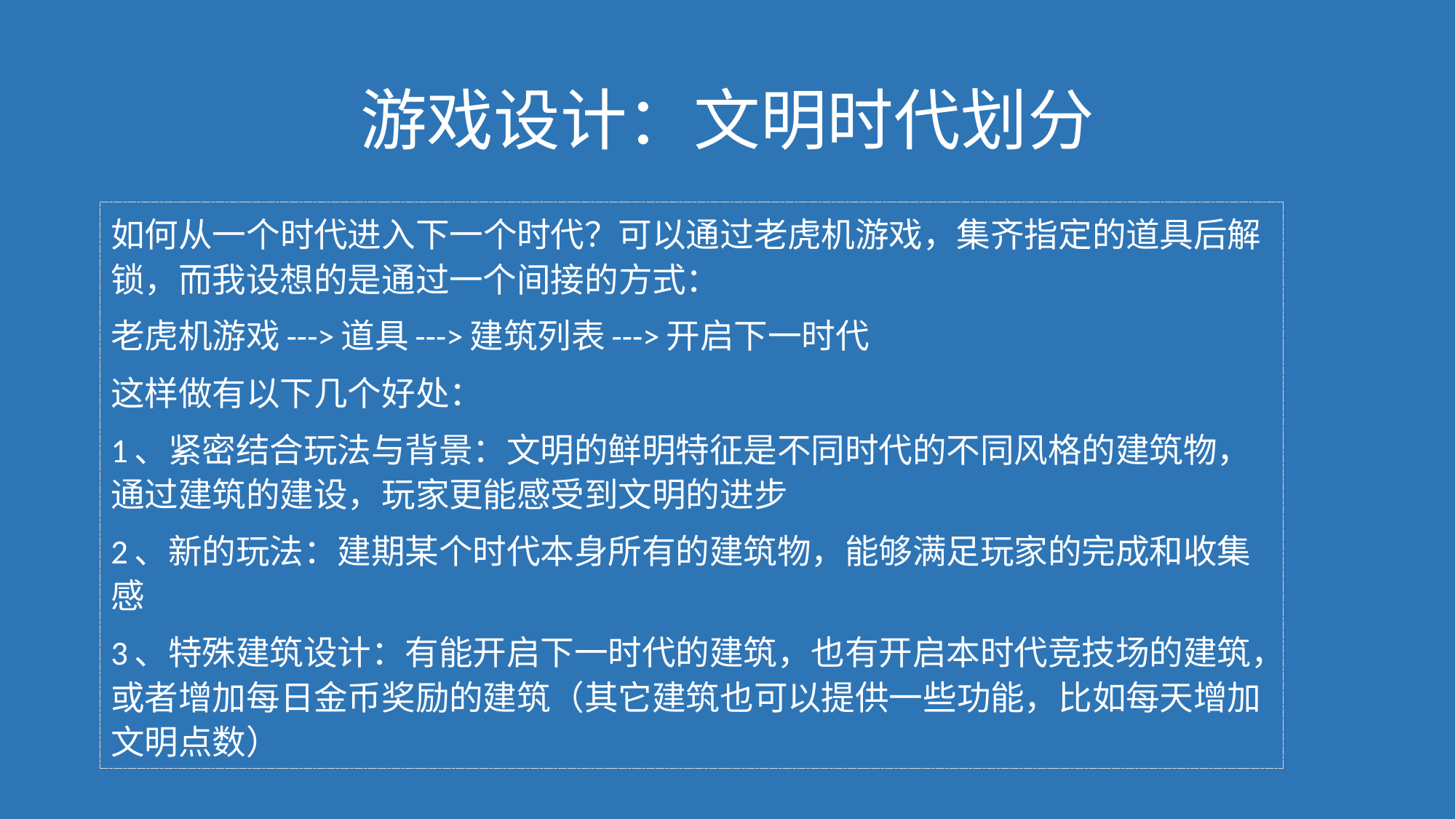

游戏设计：文明时代划分
如何从一个时代进入下一个时代？可以通过老虎机游戏，集齐指定的道具后解锁，而我设想的是通过一个间接的方式：
老虎机游戏--->道具--->建筑列表--->开启下一时代
这样做有以下几个好处：
1、紧密结合玩法与背景：文明的鲜明特征是不同时代的不同风格的建筑物，通过建筑的建设，玩家更能感受到文明的进步
2、新的玩法：建期某个时代本身所有的建筑物，能够满足玩家的完成和收集感
3、特殊建筑设计：有能开启下一时代的建筑，也有开启本时代竞技场的建筑，或者增加每日金币奖励的建筑（其它建筑也可以提供一些功能，比如每天增加文明点数）